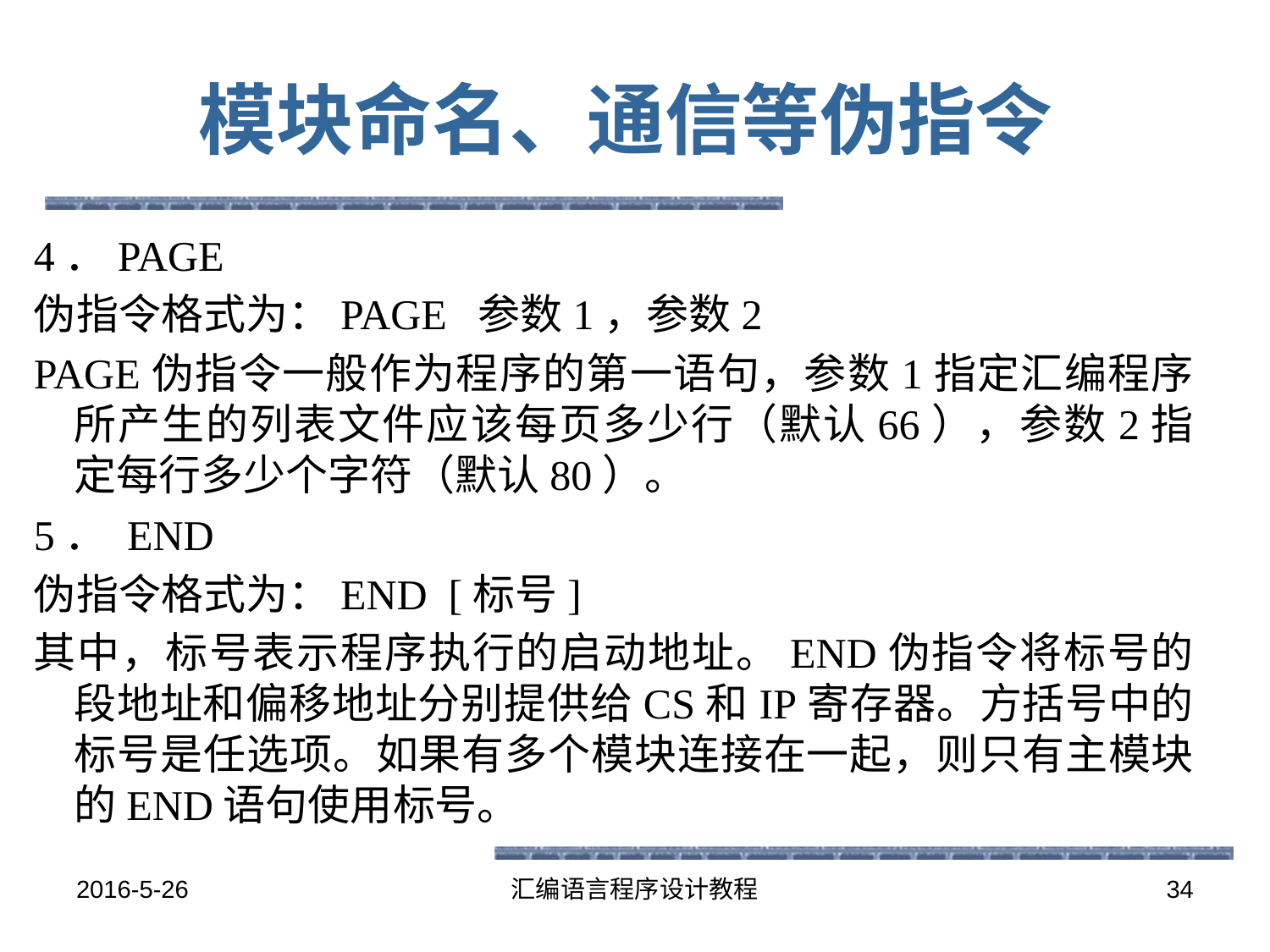

# 模块命名、通信等伪指令
4．PAGE
伪指令格式为：PAGE  参数1，参数2
PAGE伪指令一般作为程序的第一语句，参数1指定汇编程序所产生的列表文件应该每页多少行（默认66），参数2指定每行多少个字符（默认80）。
5． END
伪指令格式为：END  [标号]
其中，标号表示程序执行的启动地址。END伪指令将标号的段地址和偏移地址分别提供给CS和IP寄存器。方括号中的标号是任选项。如果有多个模块连接在一起，则只有主模块的END语句使用标号。
2016-5-26
汇编语言程序设计教程
34